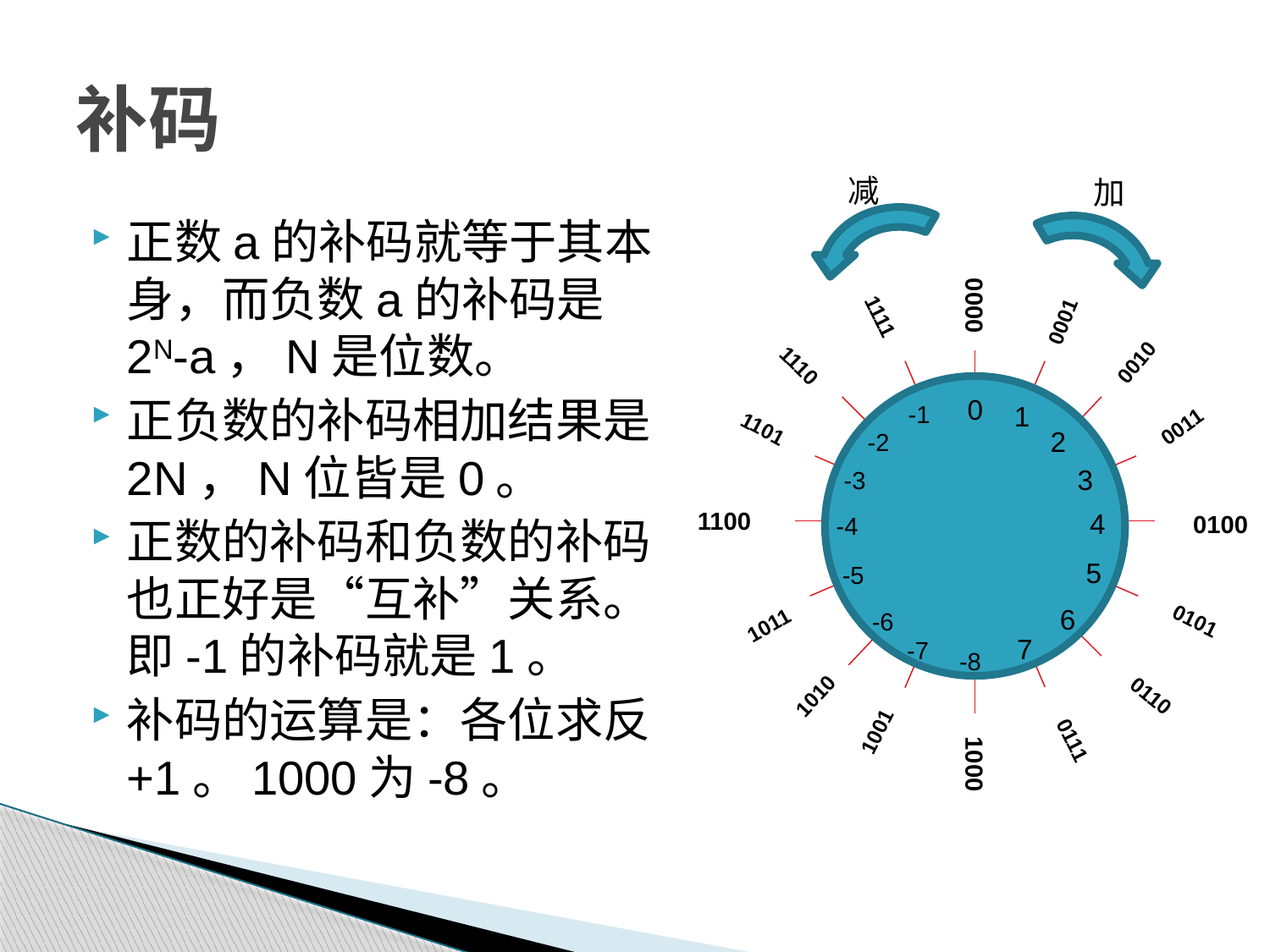

# 补码
减
加

0000
1111
0001
0010
1110

0011
1101
1100
0100
0101
1011
1010
0110
1001
0111
1000
0
-1
1
2
-2
3
-3
4
-4
5
-5
6
-6
7
-7
-8
正数a的补码就等于其本身，而负数a的补码是2N-a，N是位数。
正负数的补码相加结果是2N，N位皆是0。
正数的补码和负数的补码也正好是“互补”关系。即-1的补码就是1。
补码的运算是：各位求反+1。1000为-8。